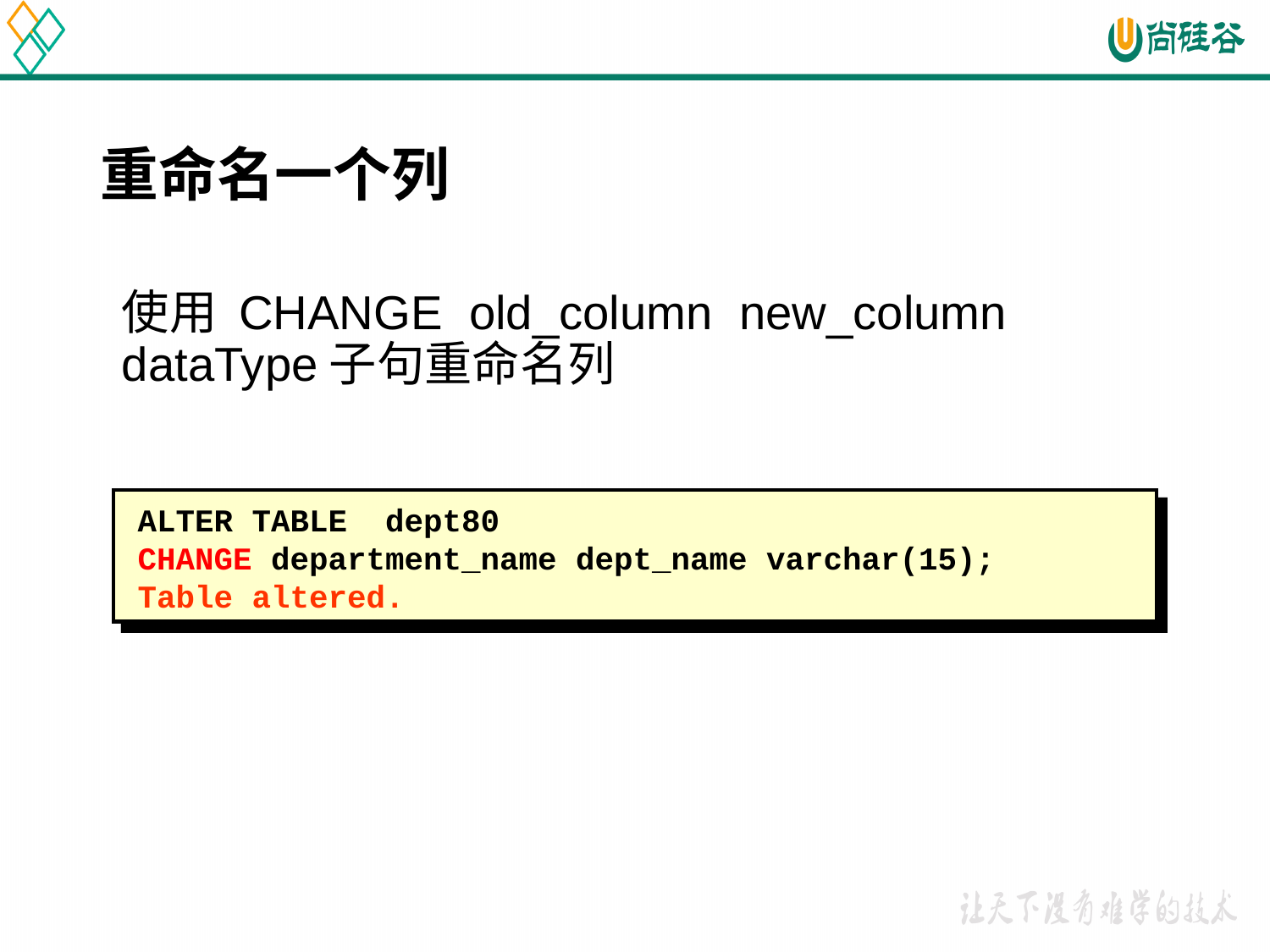

重命名一个列
使用 CHANGE  old_column  new_column  dataType子句重命名列

ALTER TABLE  dept80
CHANGE department_name dept_name varchar(15);
Table altered.